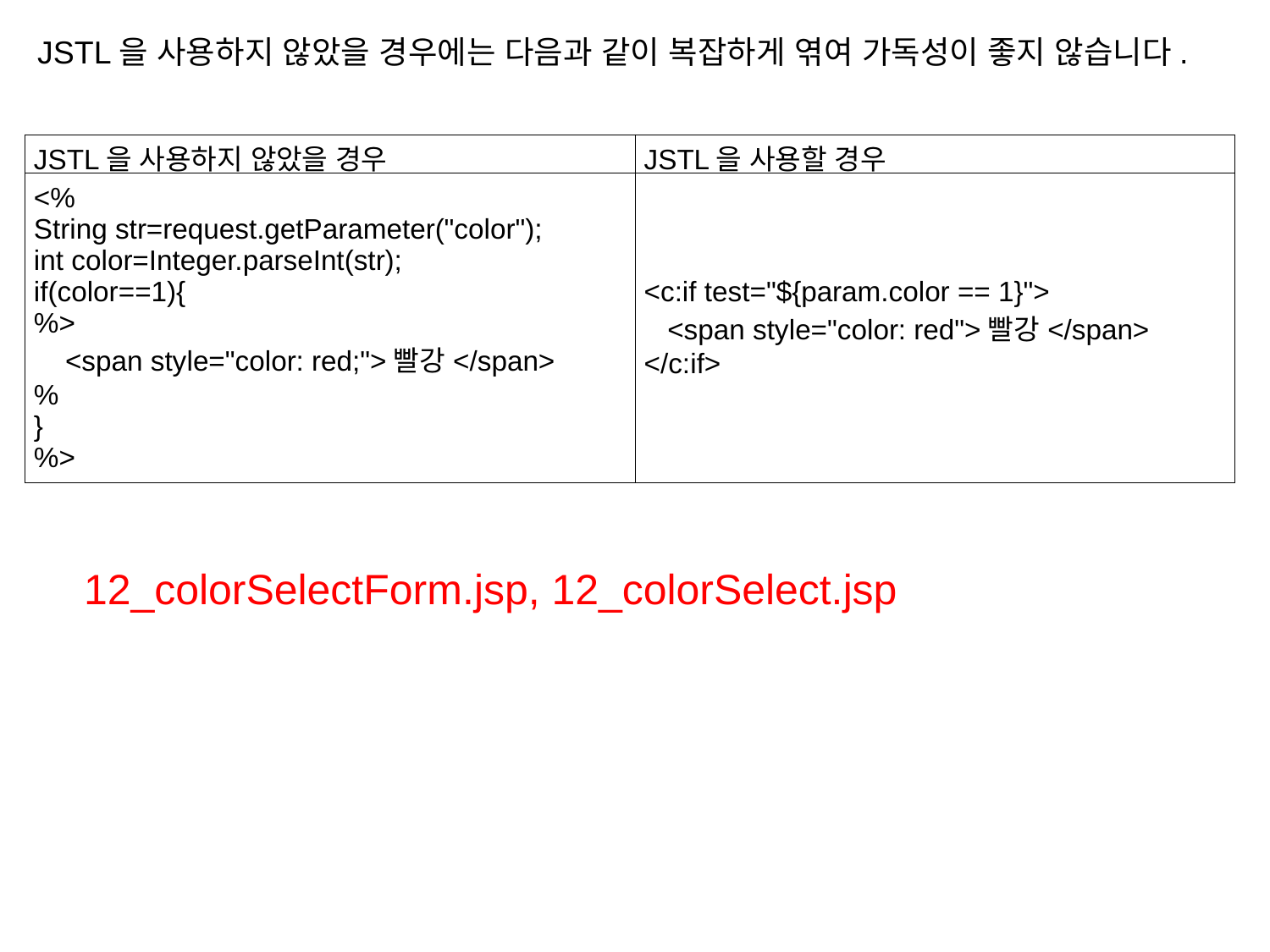

JSTL을 사용하지 않았을 경우에는 다음과 같이 복잡하게 엮여 가독성이 좋지 않습니다.
| JSTL을 사용하지 않았을 경우 | JSTL을 사용할 경우 |
| --- | --- |
| <% String str=request.getParameter("color"); int color=Integer.parseInt(str); if(color==1){ %> <span style="color: red;">빨강</span> % } %> | <c:if test="${param.color == 1}"> <span style="color: red">빨강</span> </c:if> |

12_colorSelectForm.jsp, 12_colorSelect.jsp